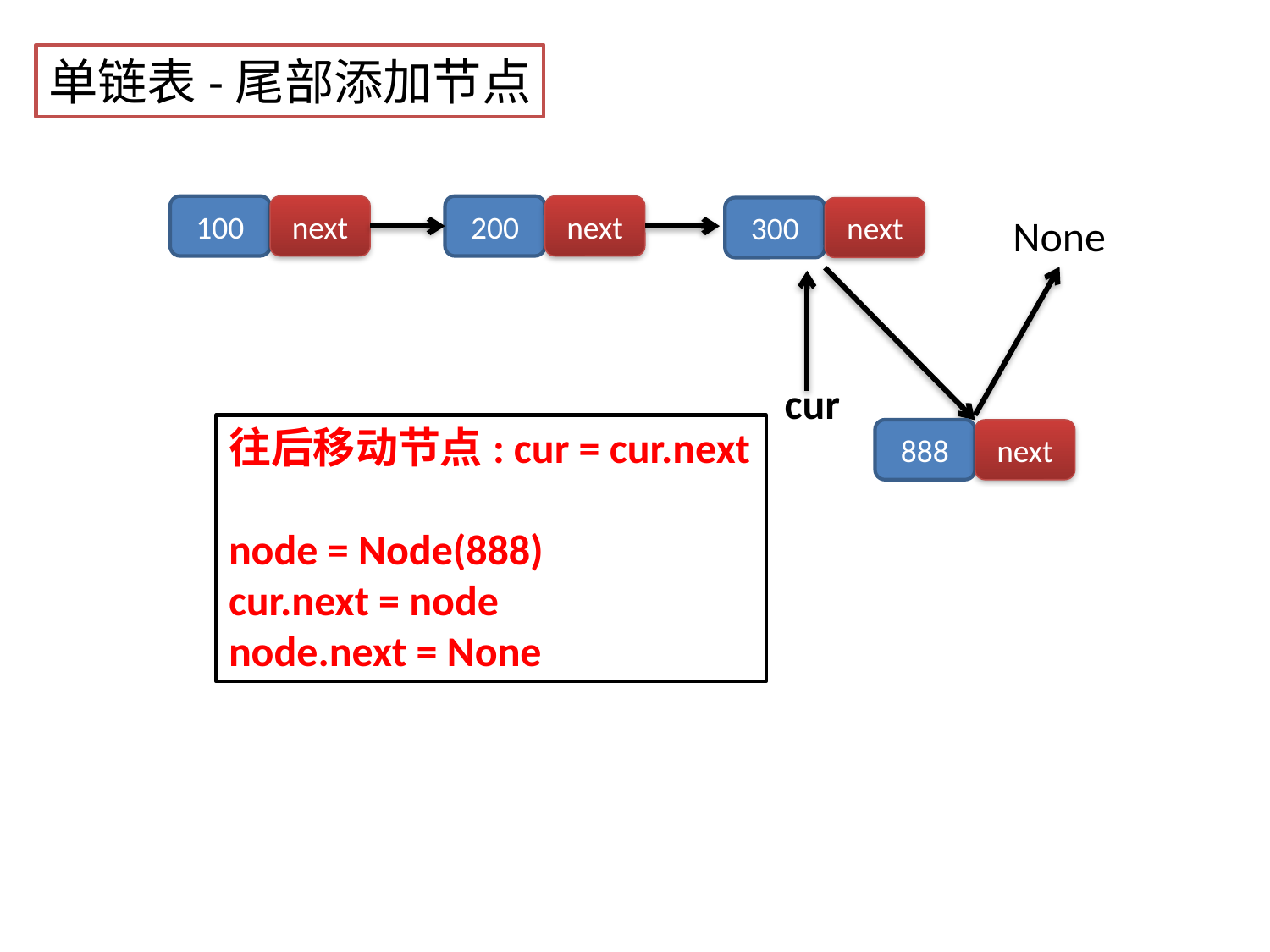

单链表-尾部添加节点
100
next
200
next
300
next
None
cur
往后移动节点: cur = cur.next

node = Node(888)
cur.next = node
node.next = None
888
next